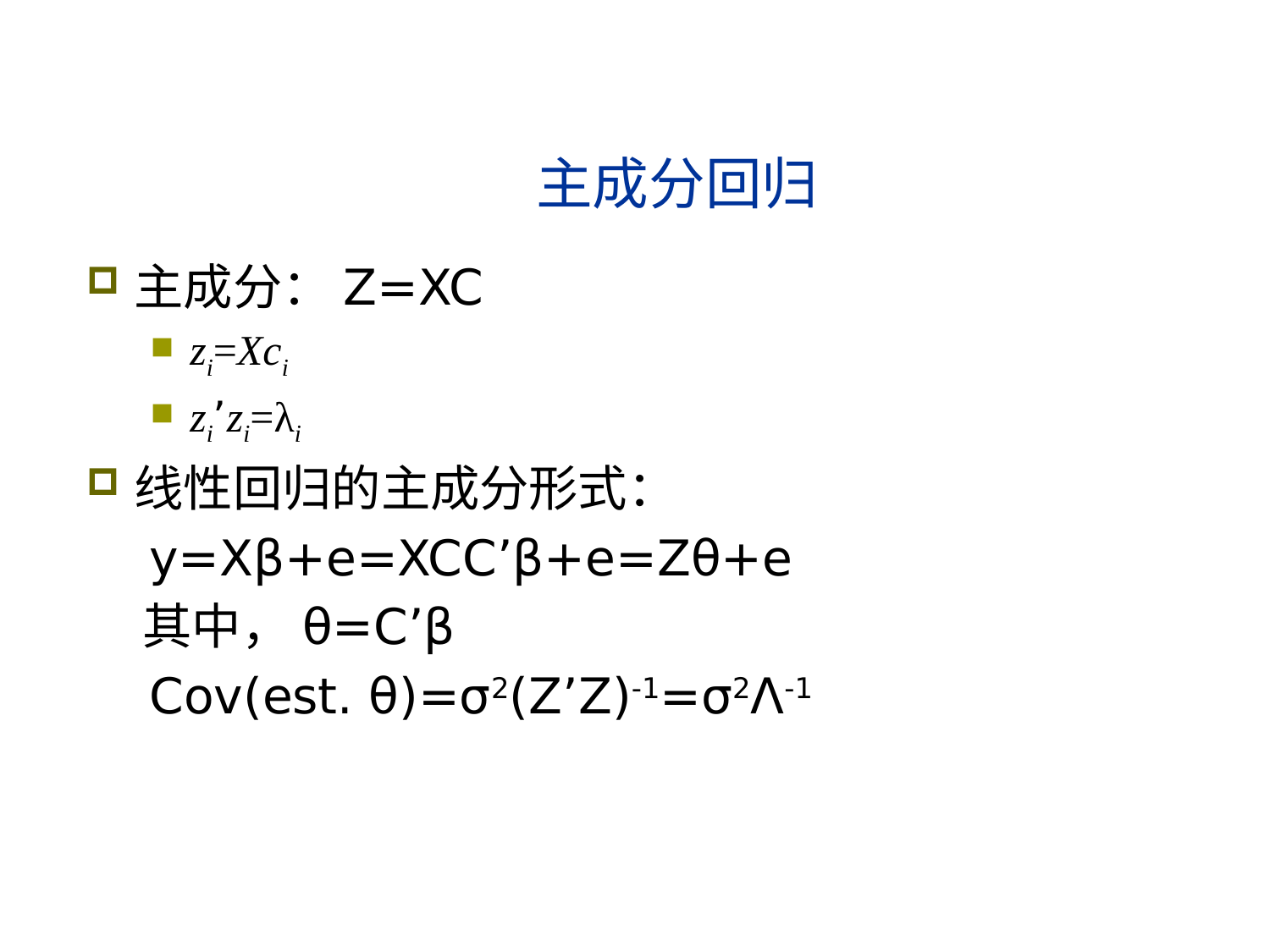

# 主成分回归
主成分：Z=XC
zi=Xci
zi’zi=λi
线性回归的主成分形式：
    y=Xβ+e=XCC’β+e=Zθ+e
    其中，θ=C’β
    Cov(est. θ)=σ2(Z’Z)-1=σ2Λ-1